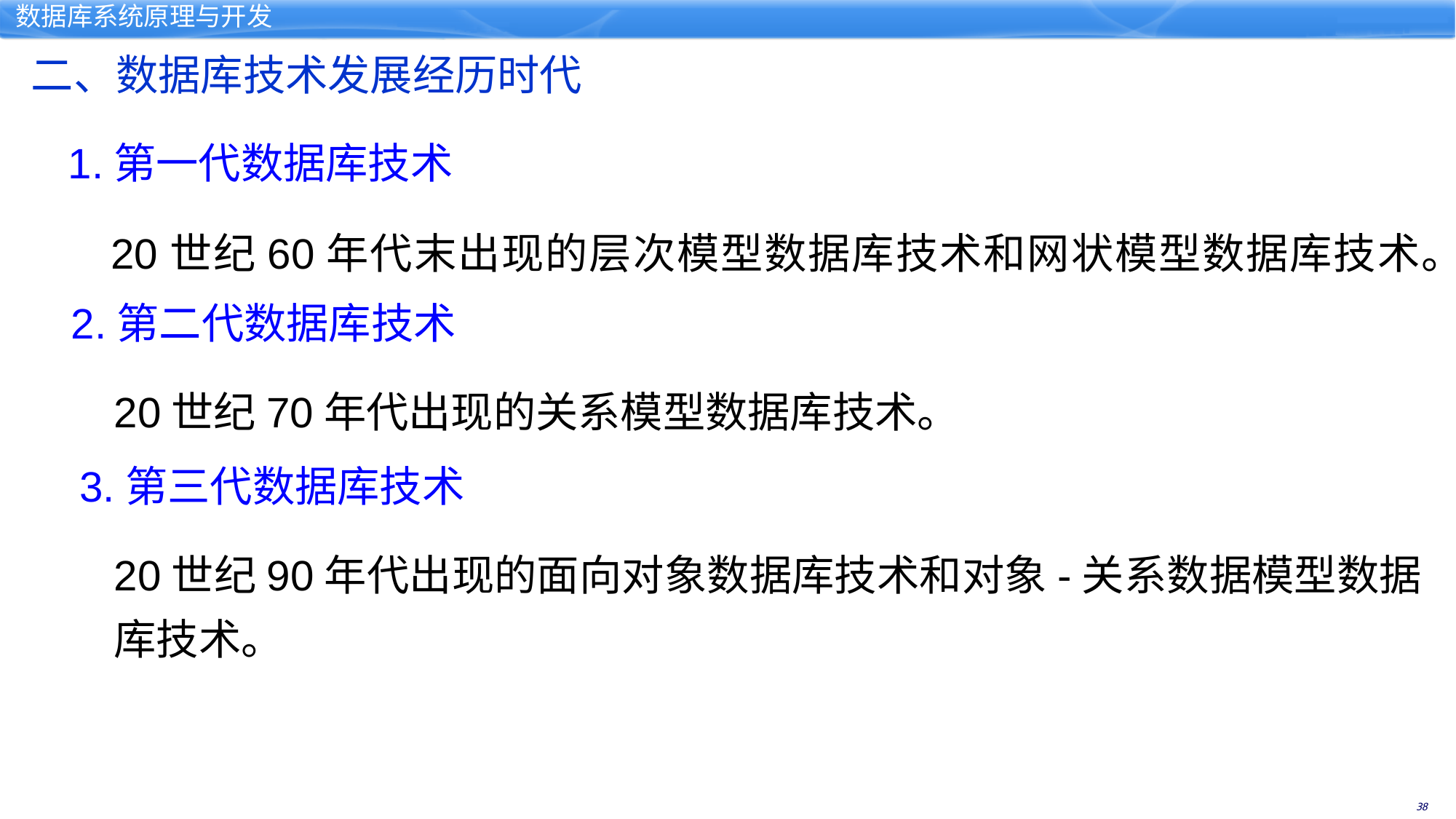

二、数据库技术发展经历时代
1.第一代数据库技术
20世纪60年代末出现的层次模型数据库技术和网状模型数据库技术。
2.第二代数据库技术
20世纪70年代出现的关系模型数据库技术。
3.第三代数据库技术
20世纪90年代出现的面向对象数据库技术和对象-关系数据模型数据库技术。